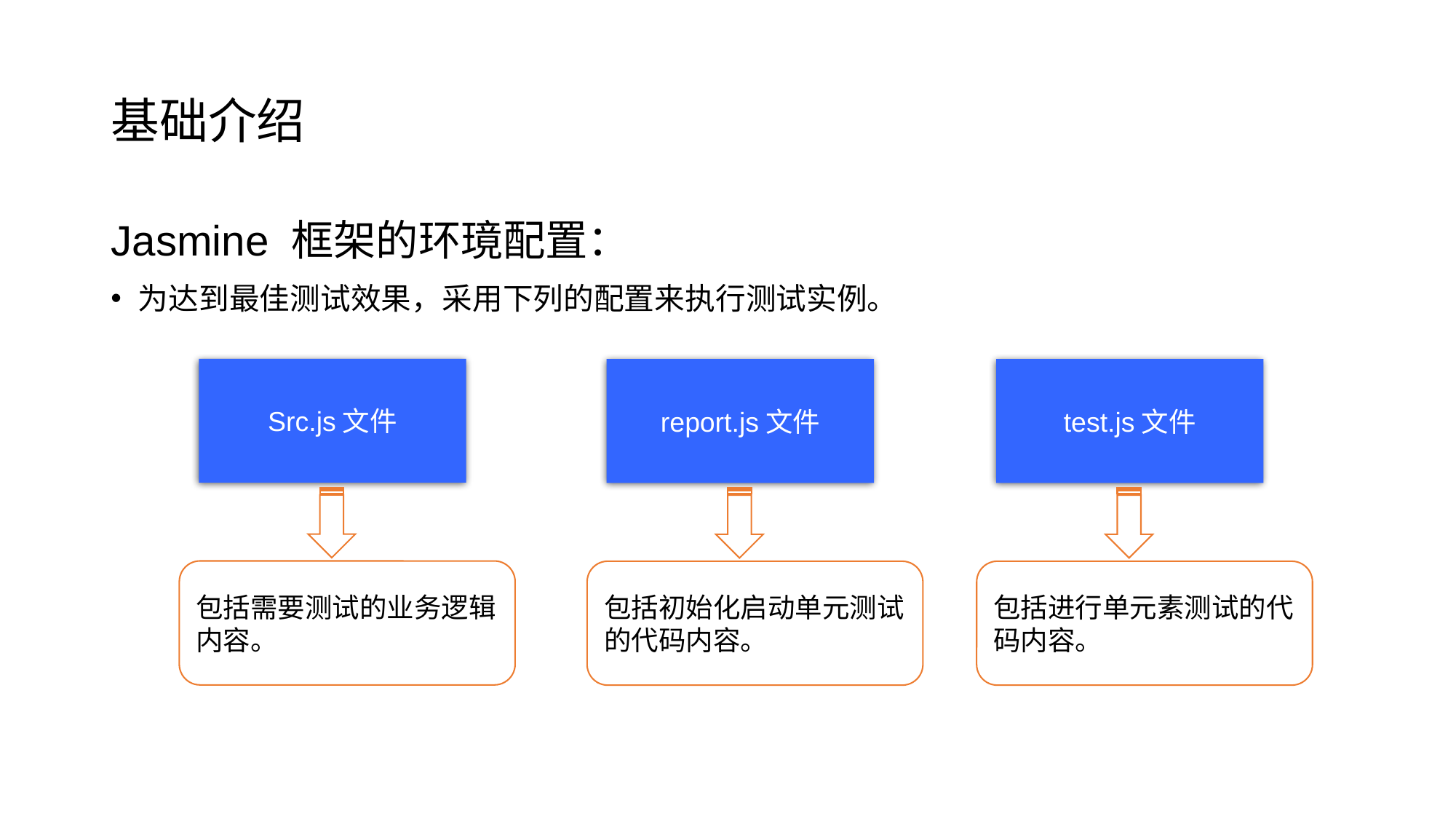

# 基础介绍
Jasmine 框架的环璄配置：
为达到最佳测试效果，采用下列的配置来执行测试实例。
Src.js文件
report.js文件
test.js文件

包括需要测试的业务逻辑内容。
包括初始化启动单元测试的代码内容。
包括进行单元素测试的代码内容。